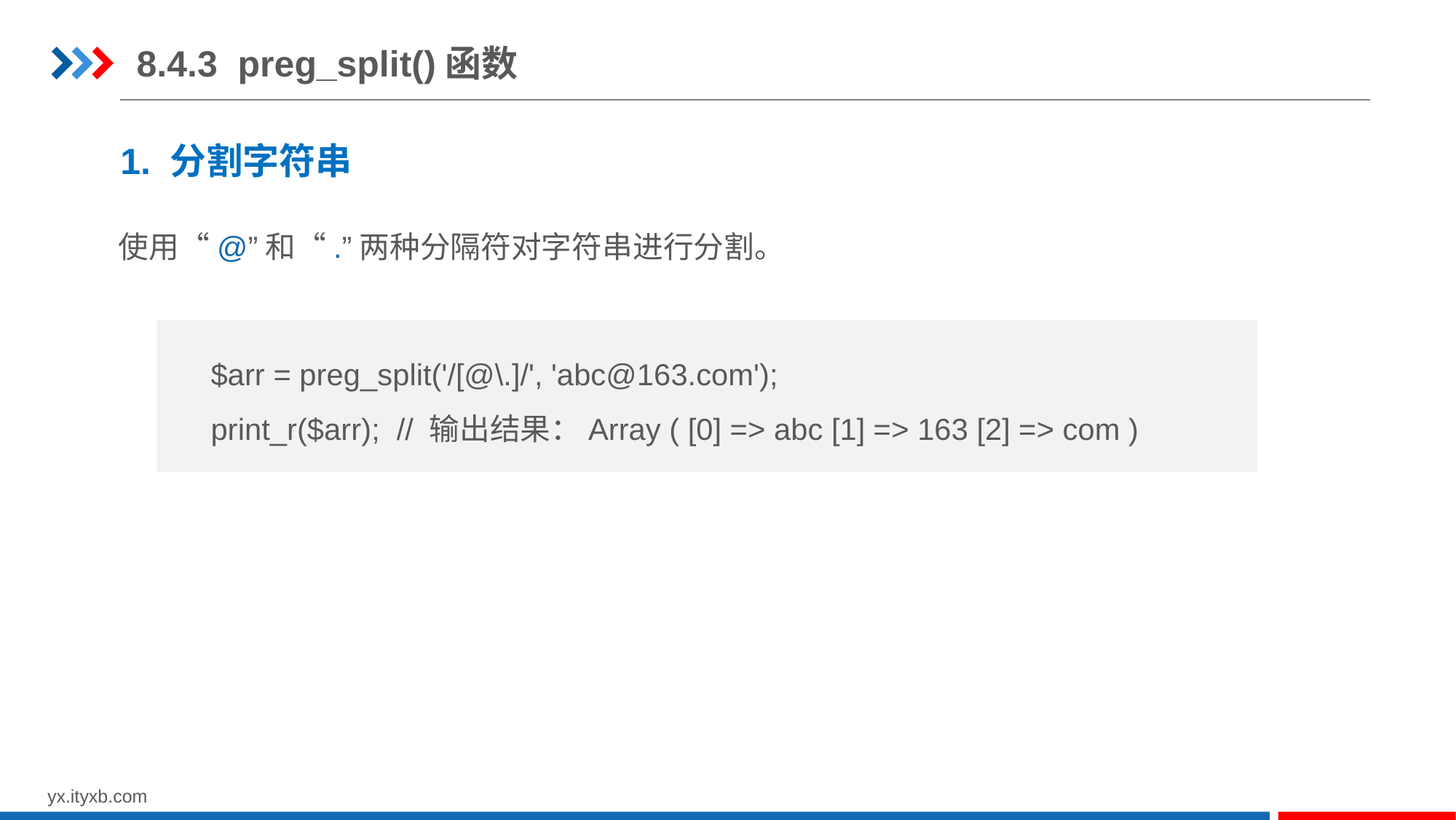

8.4.3  preg_split()函数
1. 分割字符串
使用“@”和“.”两种分隔符对字符串进行分割。

$arr = preg_split('/[@\.]/', 'abc@163.com');
print_r($arr);  // 输出结果：Array ( [0] => abc [1] => 163 [2] => com )